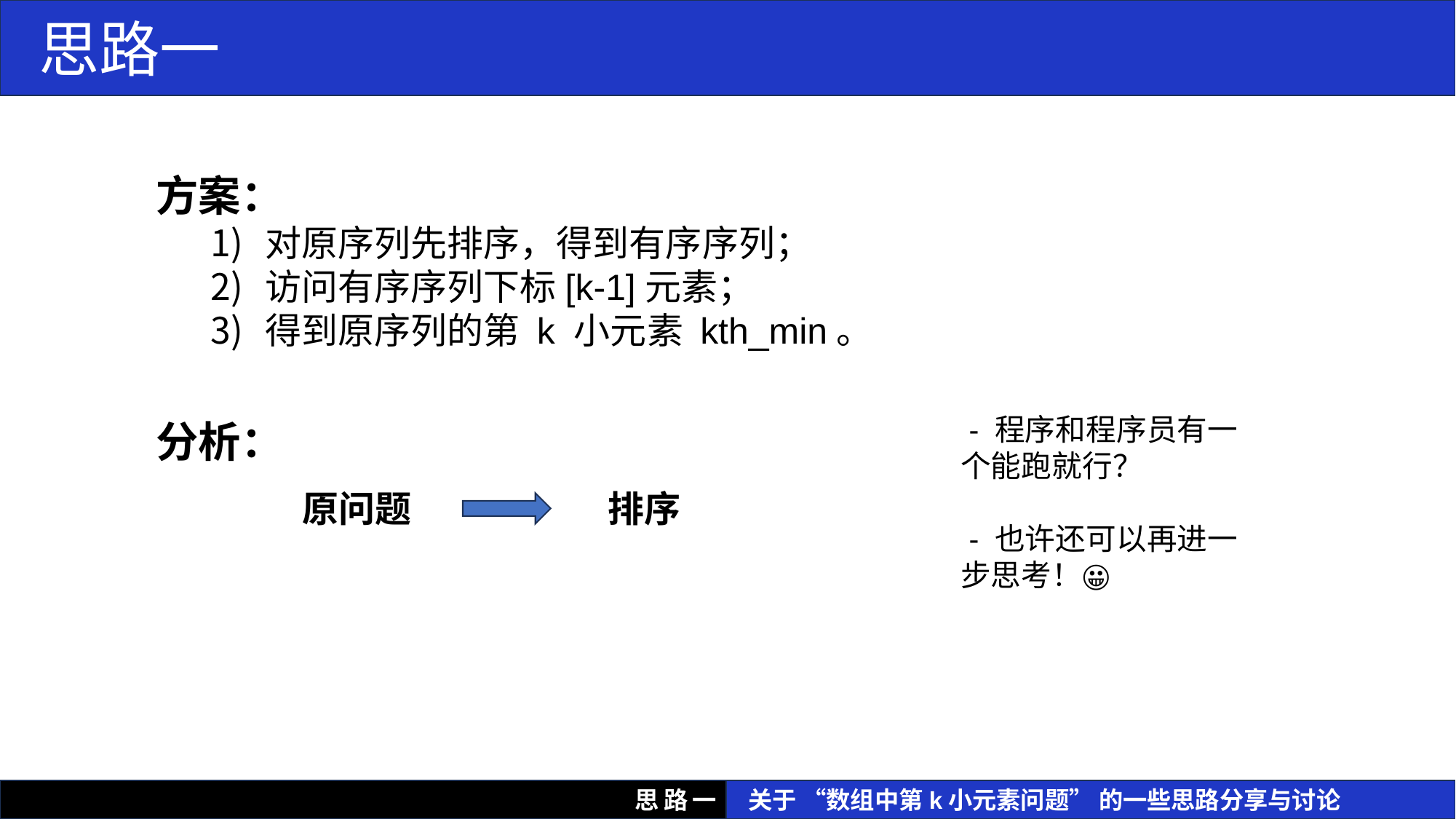

思路一
方案：
对原序列先排序，得到有序序列；
访问有序序列下标[k-1]元素；
得到原序列的第 k 小元素 kth_min。
 - 程序和程序员有一个能跑就行？

 - 也许还可以再进一步思考！😀
分析：
原问题
排序

思路一
 关于 “数组中第k小元素问题” 的一些思路分享与讨论